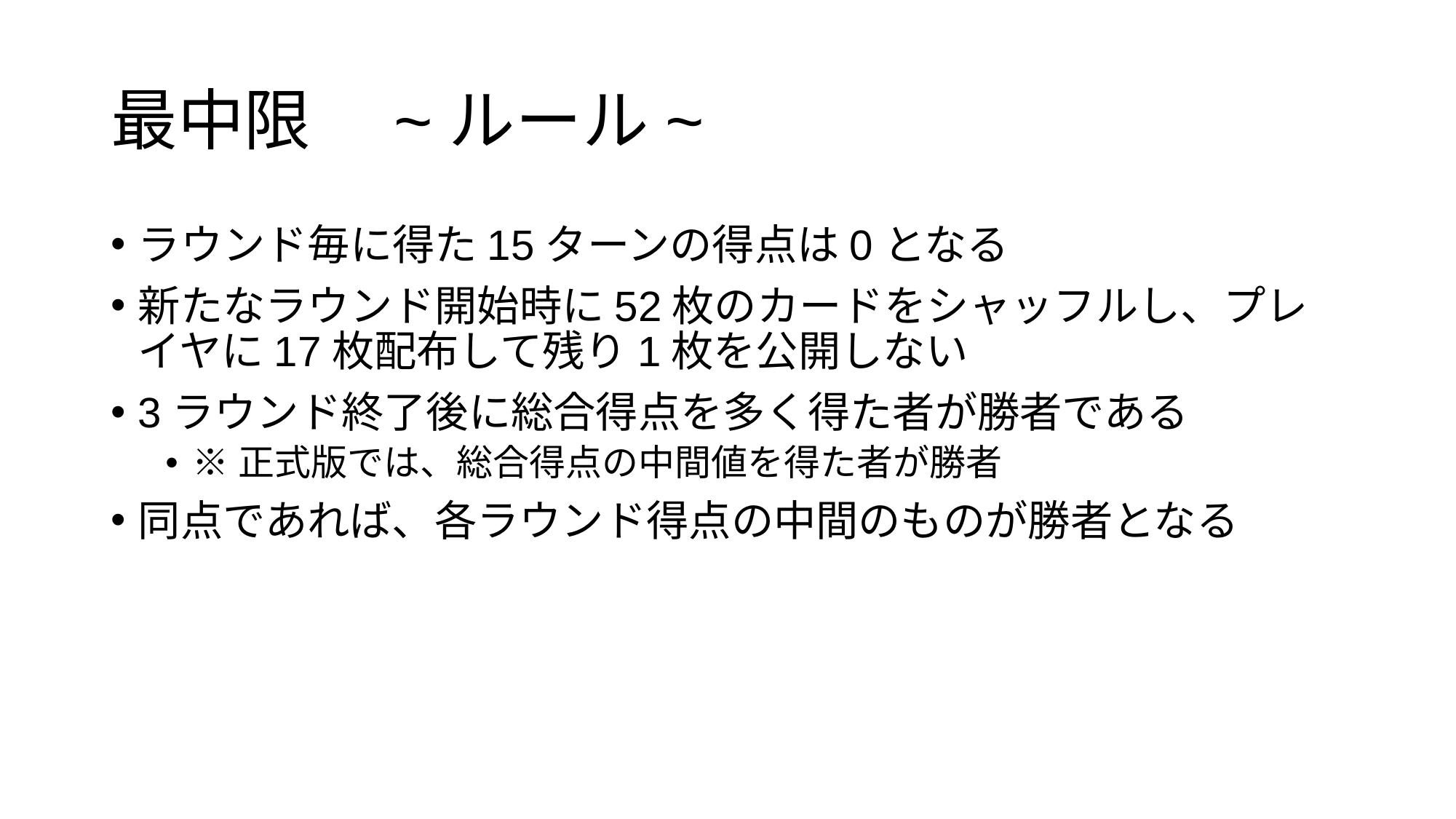

# 最中限　~ルール~
ラウンド毎に得た15ターンの得点は0となる
新たなラウンド開始時に52枚のカードをシャッフルし、プレイヤに17枚配布して残り1枚を公開しない
3ラウンド終了後に総合得点を多く得た者が勝者である
※正式版では、総合得点の中間値を得た者が勝者
同点であれば、各ラウンド得点の中間のものが勝者となる